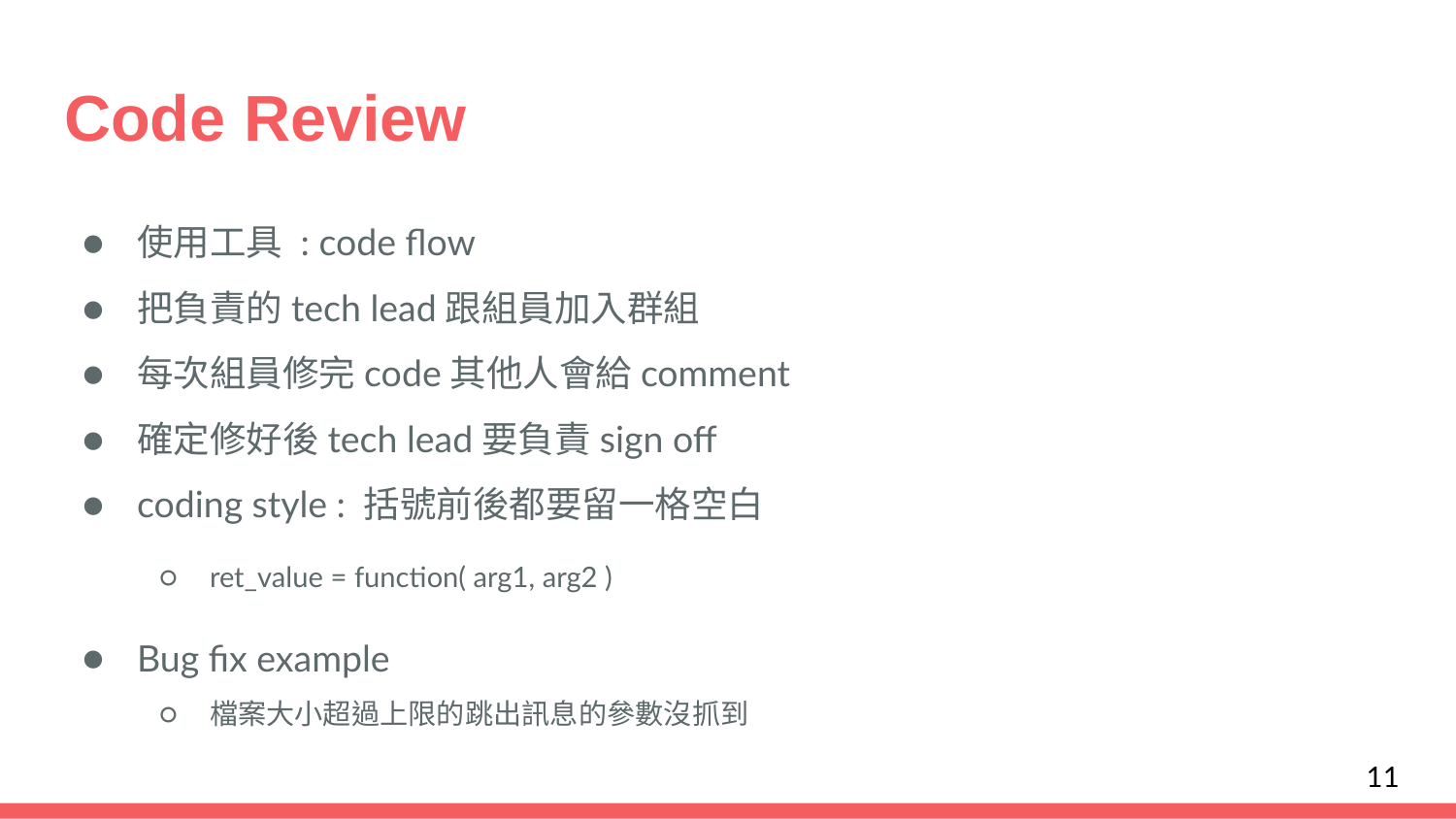

# Code Review
使用工具 : code flow
把負責的tech lead跟組員加入群組
每次組員修完code其他人會給comment
確定修好後tech lead要負責sign off
coding style : 括號前後都要留一格空白
ret_value = function( arg1, arg2 )
Bug fix example
檔案大小超過上限的跳出訊息的參數沒抓到
11